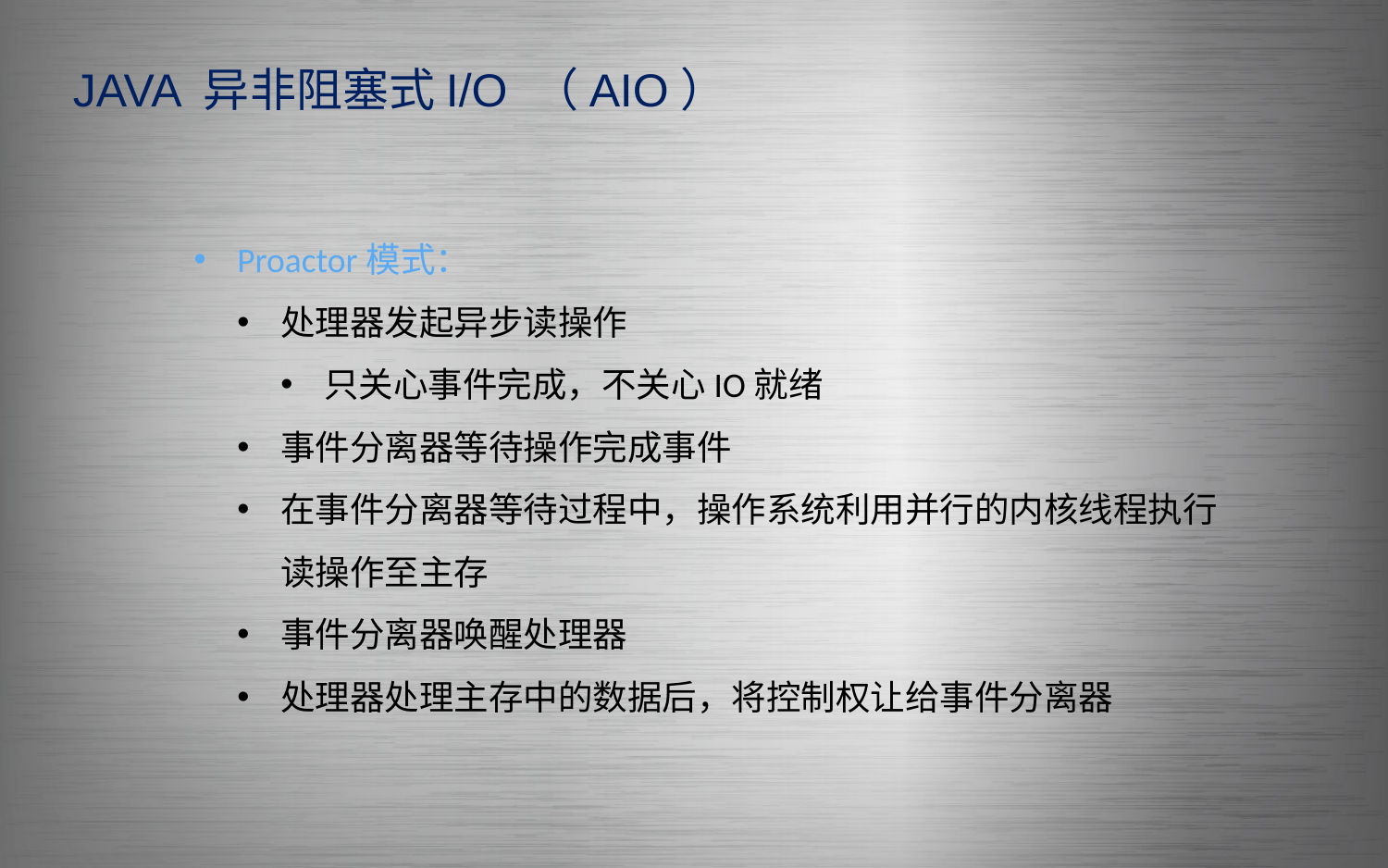

JAVA 异非阻塞式I/O （AIO）
Proactor模式：
处理器发起异步读操作
只关心事件完成，不关心IO就绪
事件分离器等待操作完成事件
在事件分离器等待过程中，操作系统利用并行的内核线程执行读操作至主存
事件分离器唤醒处理器
处理器处理主存中的数据后，将控制权让给事件分离器